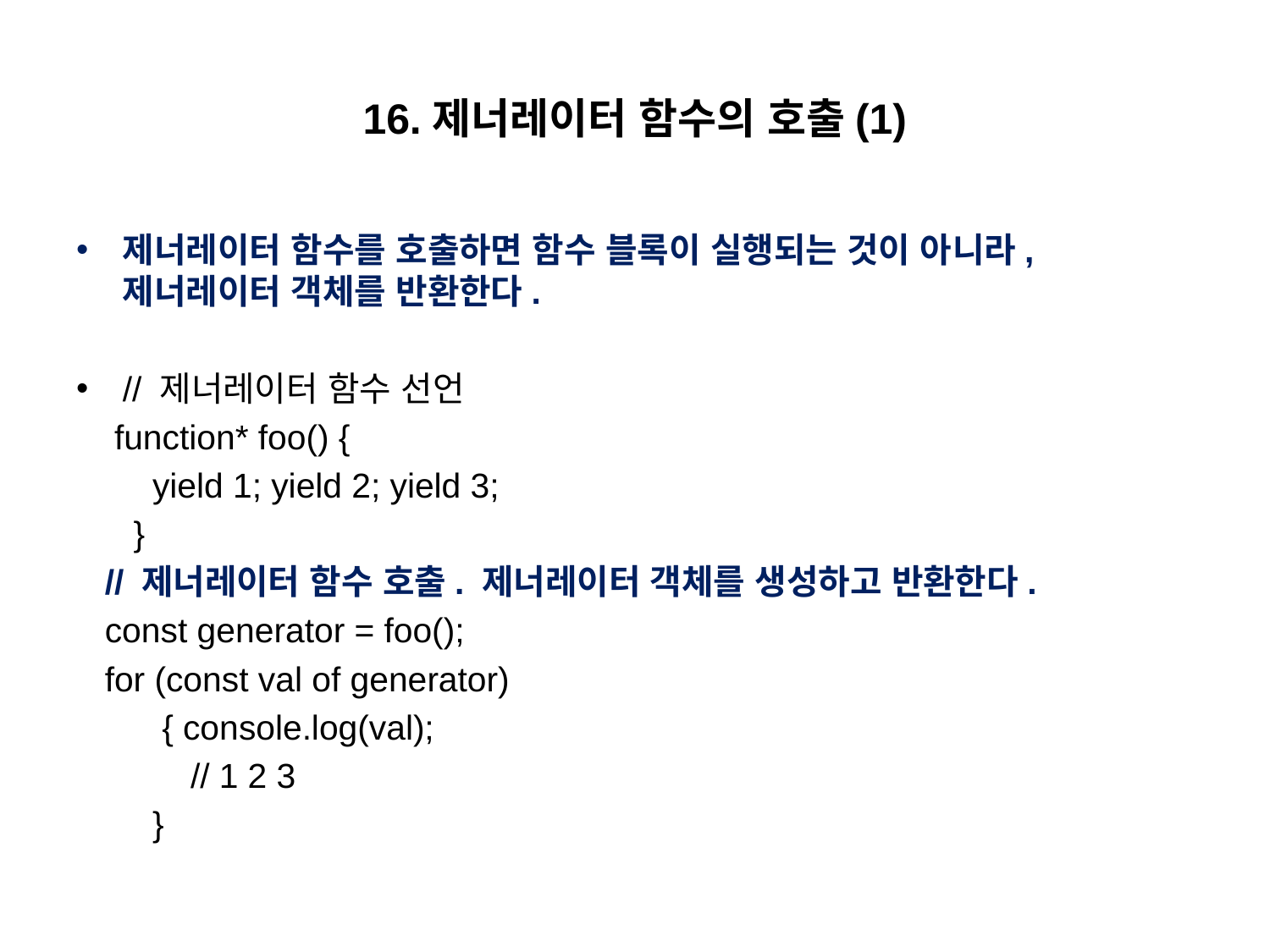

# 16.제너레이터 함수의 호출(1)
제너레이터 함수를 호출하면 함수 블록이 실행되는 것이 아니라, 제너레이터 객체를 반환한다.

// 제너레이터 함수 선언
    function* foo() {
        yield 1; yield 2; yield 3;
      }
   // 제너레이터 함수 호출. 제너레이터 객체를 생성하고 반환한다.
   const generator = foo();
   for (const val of generator)
         { console.log(val);
            // 1 2 3
        }